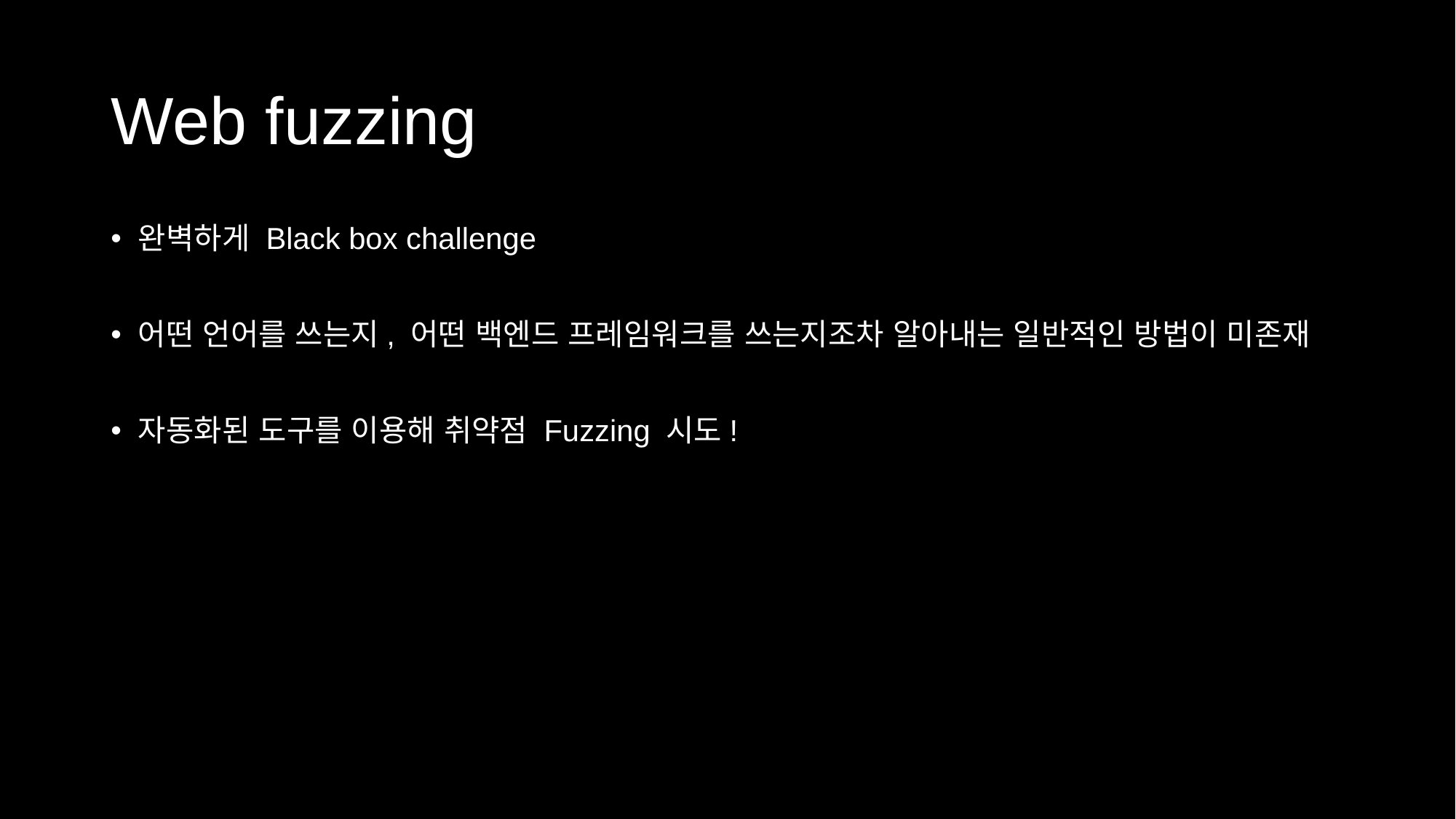

# Web fuzzing
완벽하게 Black box challenge

어떤 언어를 쓰는지, 어떤 백엔드 프레임워크를 쓰는지조차 알아내는 일반적인 방법이 미존재

자동화된 도구를 이용해 취약점 Fuzzing 시도!